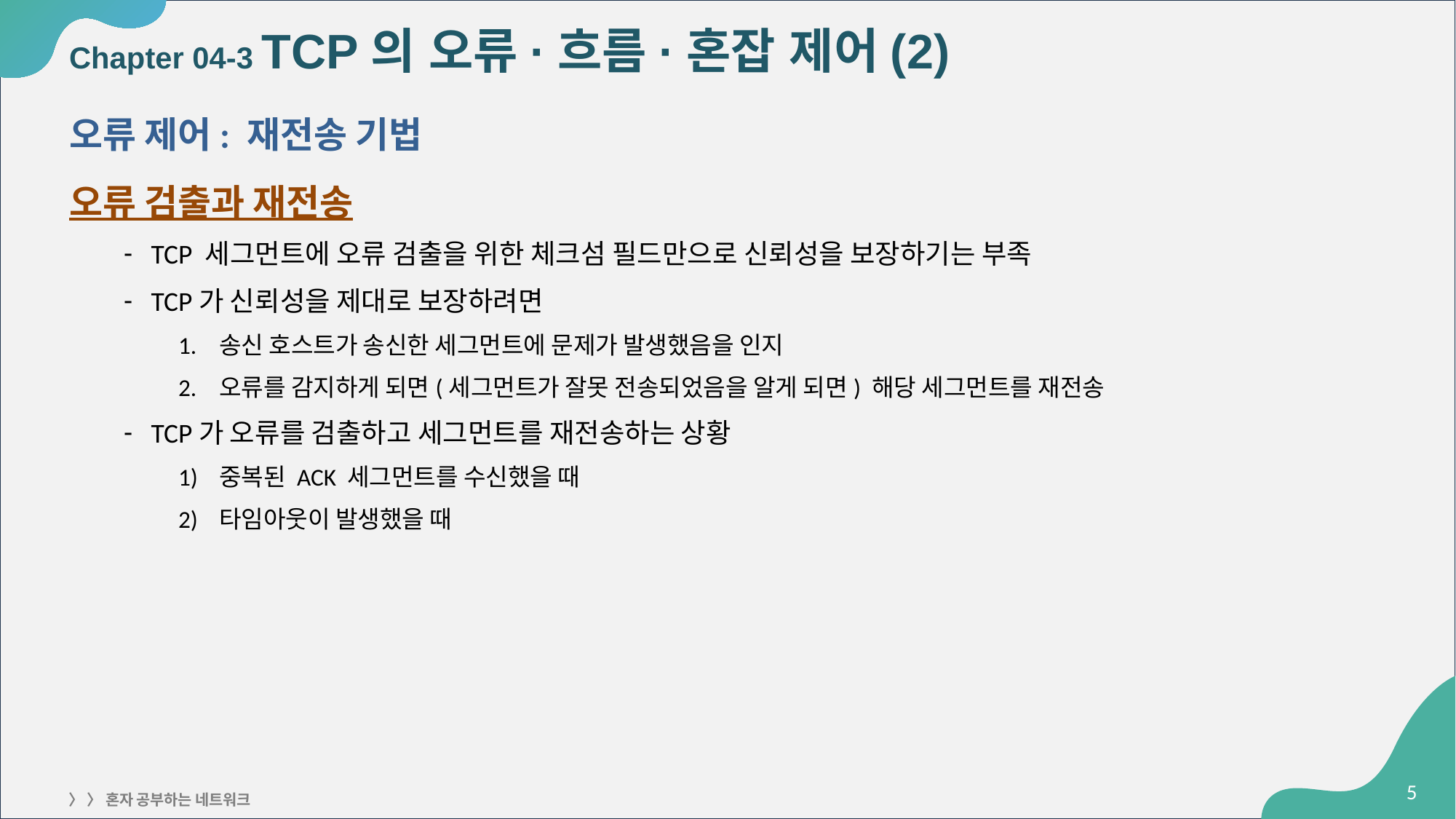

# Chapter 04-3 TCP의 오류·흐름·혼잡 제어(2)
오류 제어: 재전송 기법
오류 검출과 재전송
TCP 세그먼트에 오류 검출을 위한 체크섬 필드만으로 신뢰성을 보장하기는 부족
TCP가 신뢰성을 제대로 보장하려면
송신 호스트가 송신한 세그먼트에 문제가 발생했음을 인지
오류를 감지하게 되면(세그먼트가 잘못 전송되었음을 알게 되면) 해당 세그먼트를 재전송
TCP가 오류를 검출하고 세그먼트를 재전송하는 상황
중복된 ACK 세그먼트를 수신했을 때
타임아웃이 발생했을 때
5
〉 〉 혼자 공부하는 네트워크